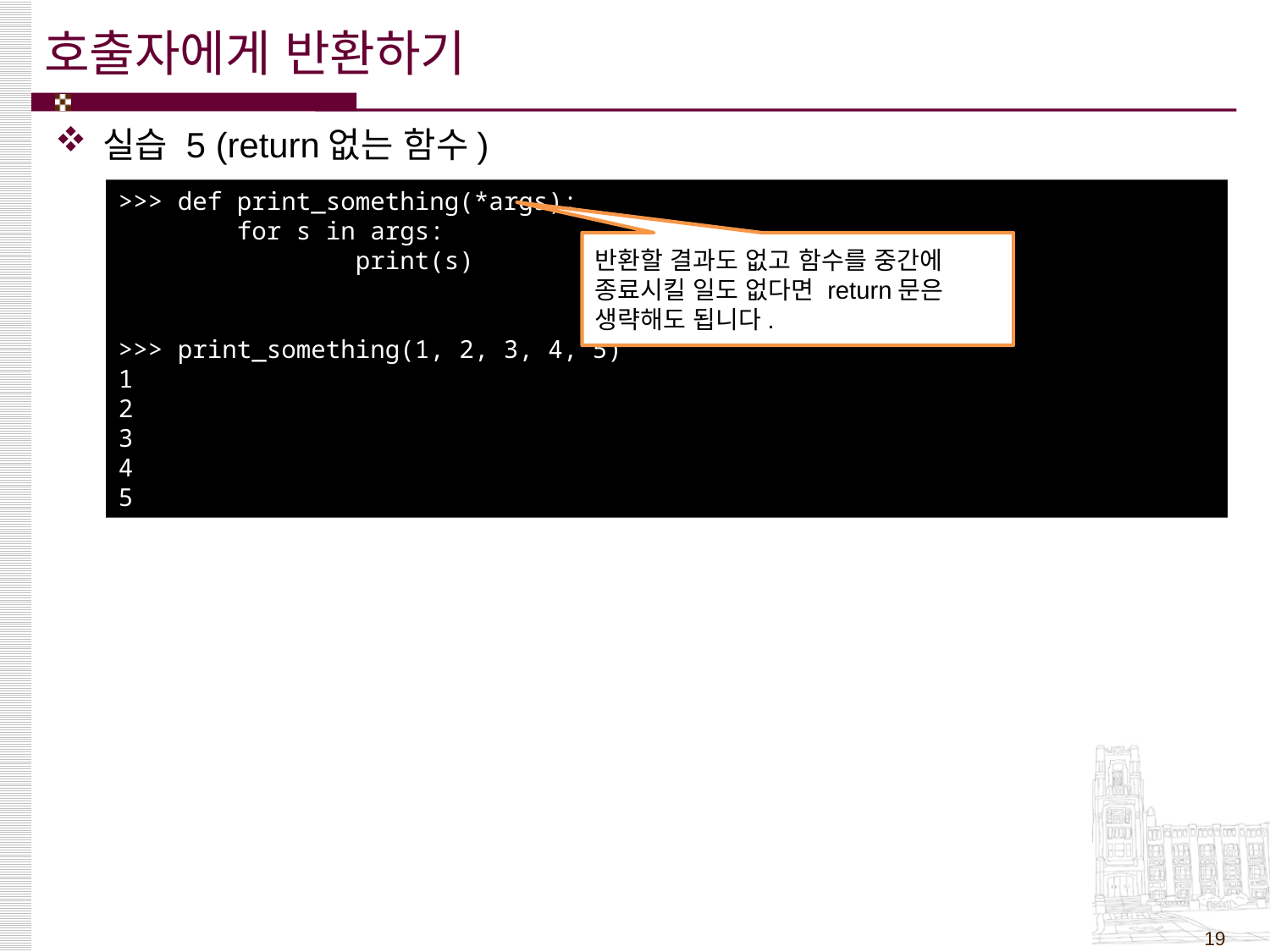

# 호출자에게 반환하기
실습 5 (return없는 함수)

>>> def print_something(*args):
        for s in args:
                print(s)

>>> print_something(1, 2, 3, 4, 5)
1
2
3
4
5
반환할 결과도 없고 함수를 중간에 종료시킬 일도 없다면 return문은 생략해도 됩니다.